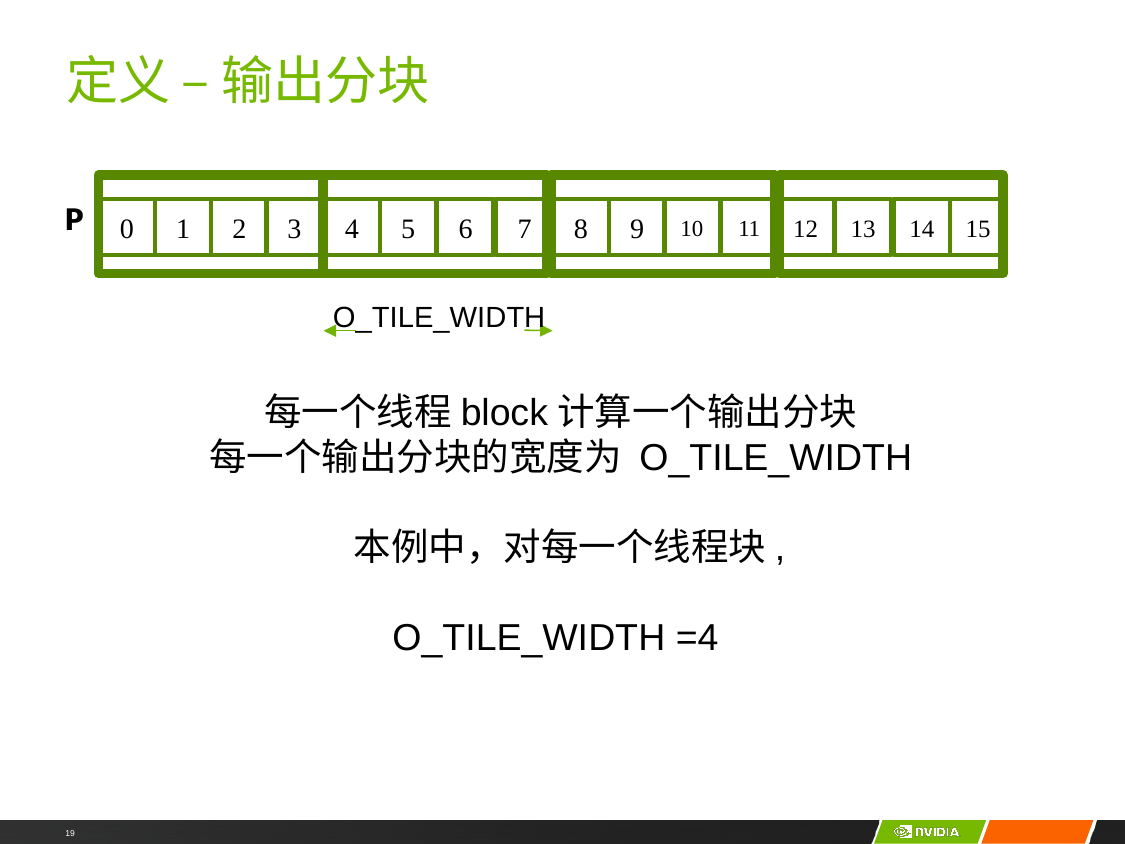

# 定义 – 输出分块

P
0
1
2
3
4
5
6
7
8
9
10
11
12
13
14
15
O_TILE_WIDTH
每一个线程block计算一个输出分块
每一个输出分块的宽度为 O_TILE_WIDTH

 本例中，对每一个线程块,

O_TILE_WIDTH =4